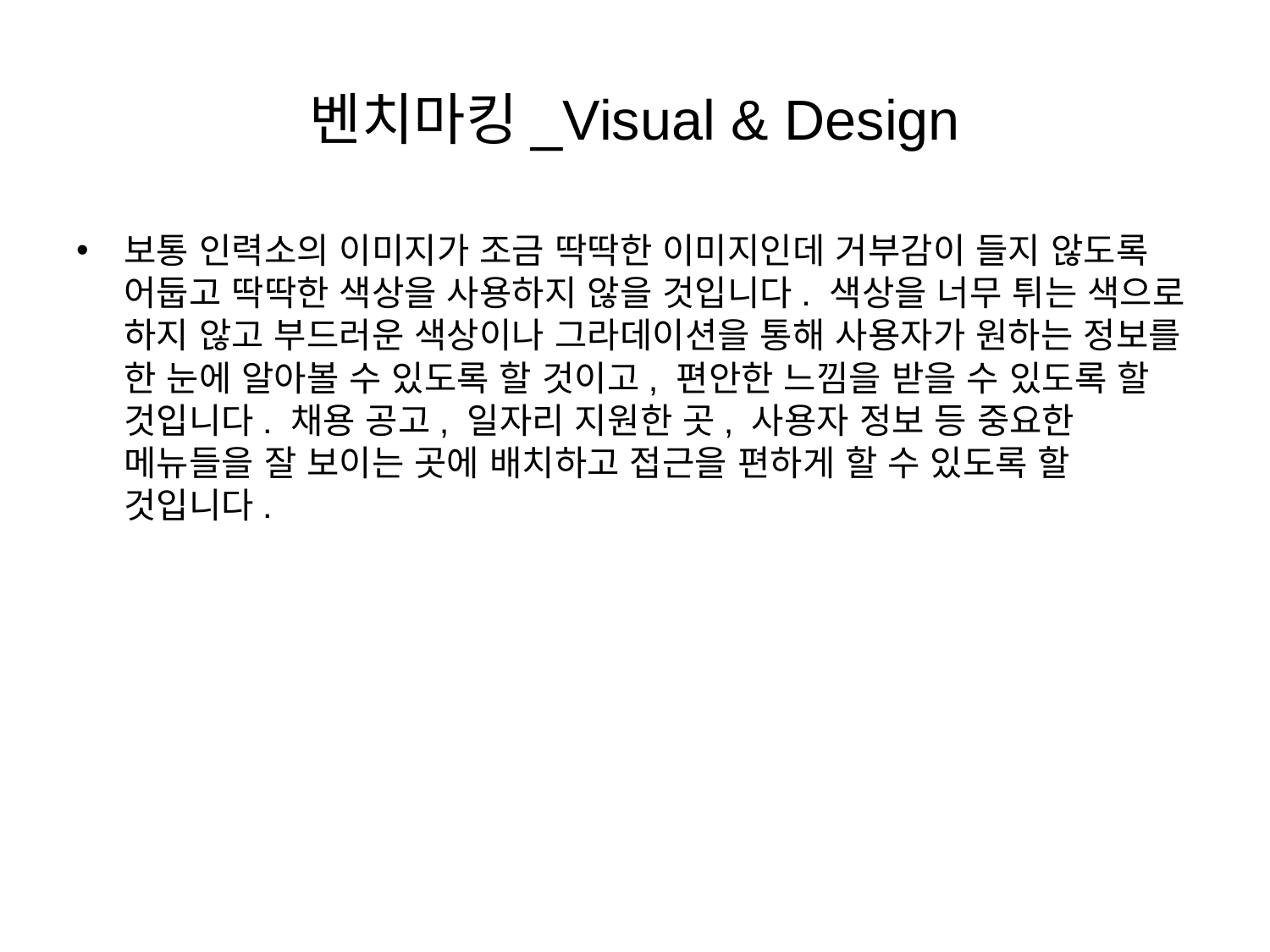

# 벤치마킹_Visual & Design
보통 인력소의 이미지가 조금 딱딱한 이미지인데 거부감이 들지 않도록 어둡고 딱딱한 색상을 사용하지 않을 것입니다. 색상을 너무 튀는 색으로 하지 않고 부드러운 색상이나 그라데이션을 통해 사용자가 원하는 정보를 한 눈에 알아볼 수 있도록 할 것이고, 편안한 느낌을 받을 수 있도록 할 것입니다. 채용 공고, 일자리 지원한 곳, 사용자 정보 등 중요한 메뉴들을 잘 보이는 곳에 배치하고 접근을 편하게 할 수 있도록 할 것입니다.